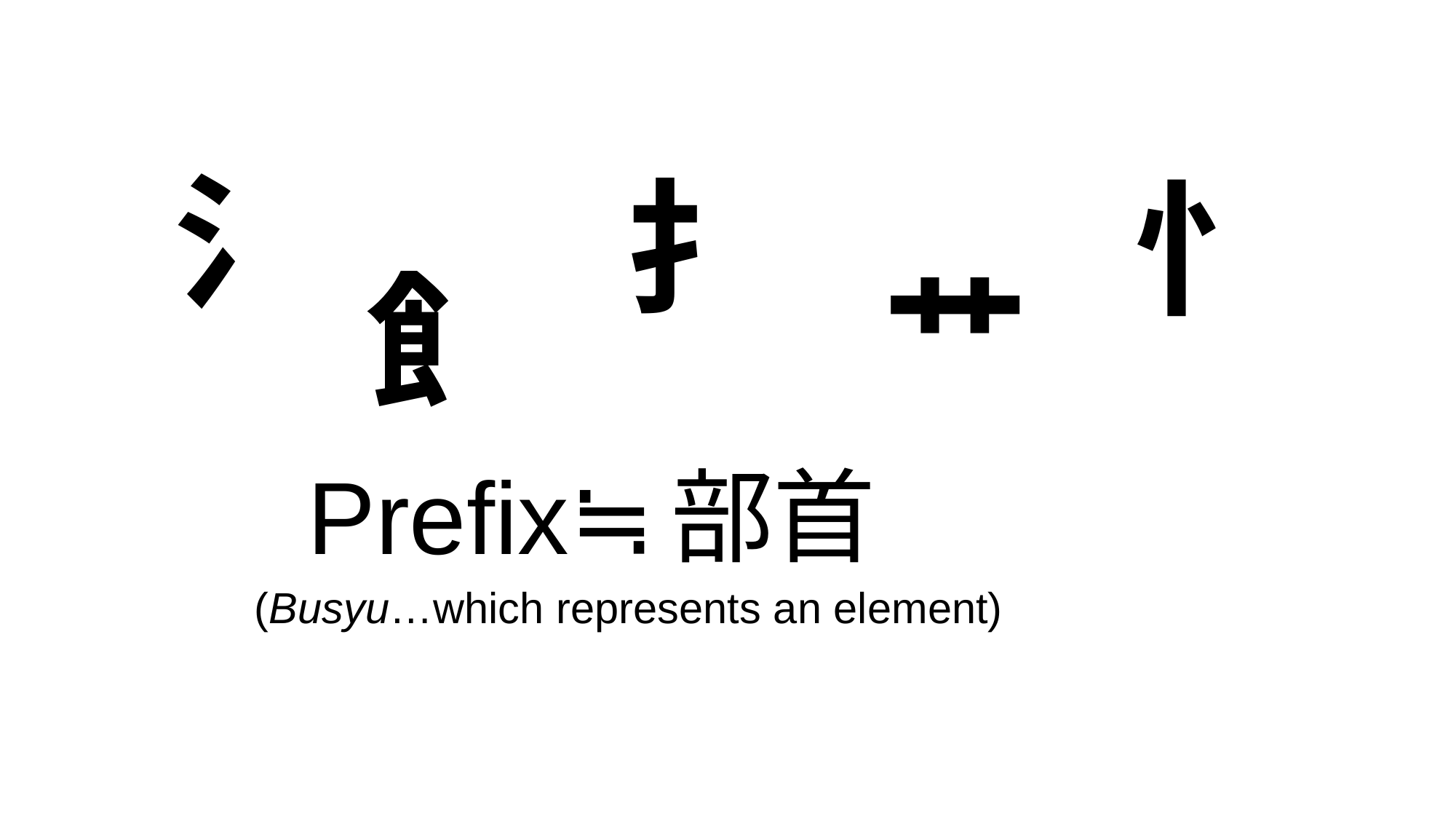

扌
忄
# 氵
飠
艹

       Prefix≒部首
        　 (Busyu…which represents an element)